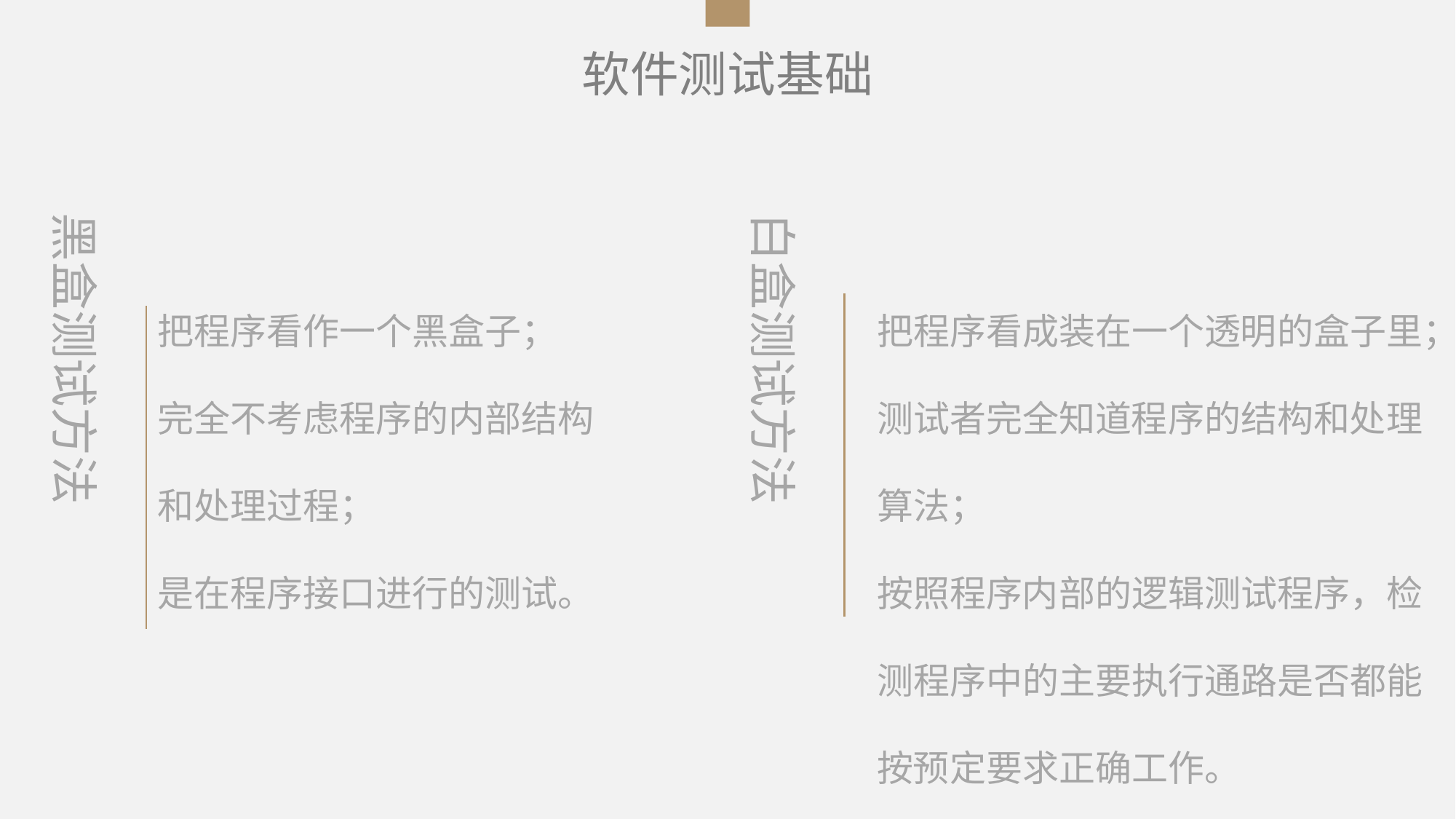

软件测试基础
黑盒测试方法
白盒测试方法
把程序看成装在一个透明的盒子里；
测试者完全知道程序的结构和处理算法；
按照程序内部的逻辑测试程序，检测程序中的主要执行通路是否都能按预定要求正确工作。
把程序看作一个黑盒子；
完全不考虑程序的内部结构和处理过程；
是在程序接口进行的测试。